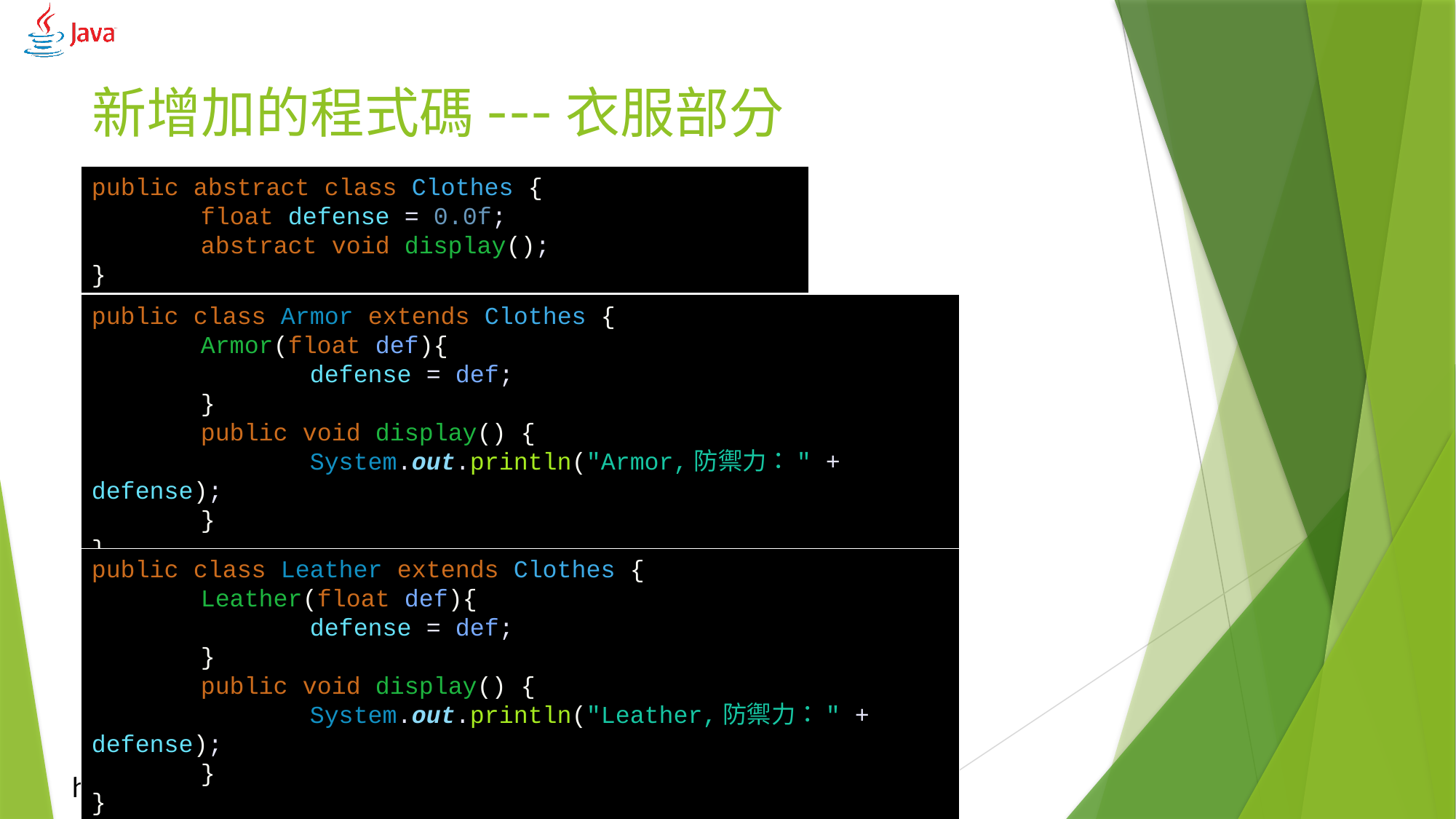

# 新增加的程式碼---衣服部分
public abstract class Clothes {
	float defense = 0.0f;
	abstract void display();
}
public class Armor extends Clothes {
	Armor(float def){
		defense = def;
	}
	public void display() {
		System.out.println("Armor,防禦力：" + defense);
	}
}
public class Leather extends Clothes {
	Leather(float def){
		defense = def;
	}
	public void display() {
		System.out.println("Leather,防禦力：" + defense);
	}
}